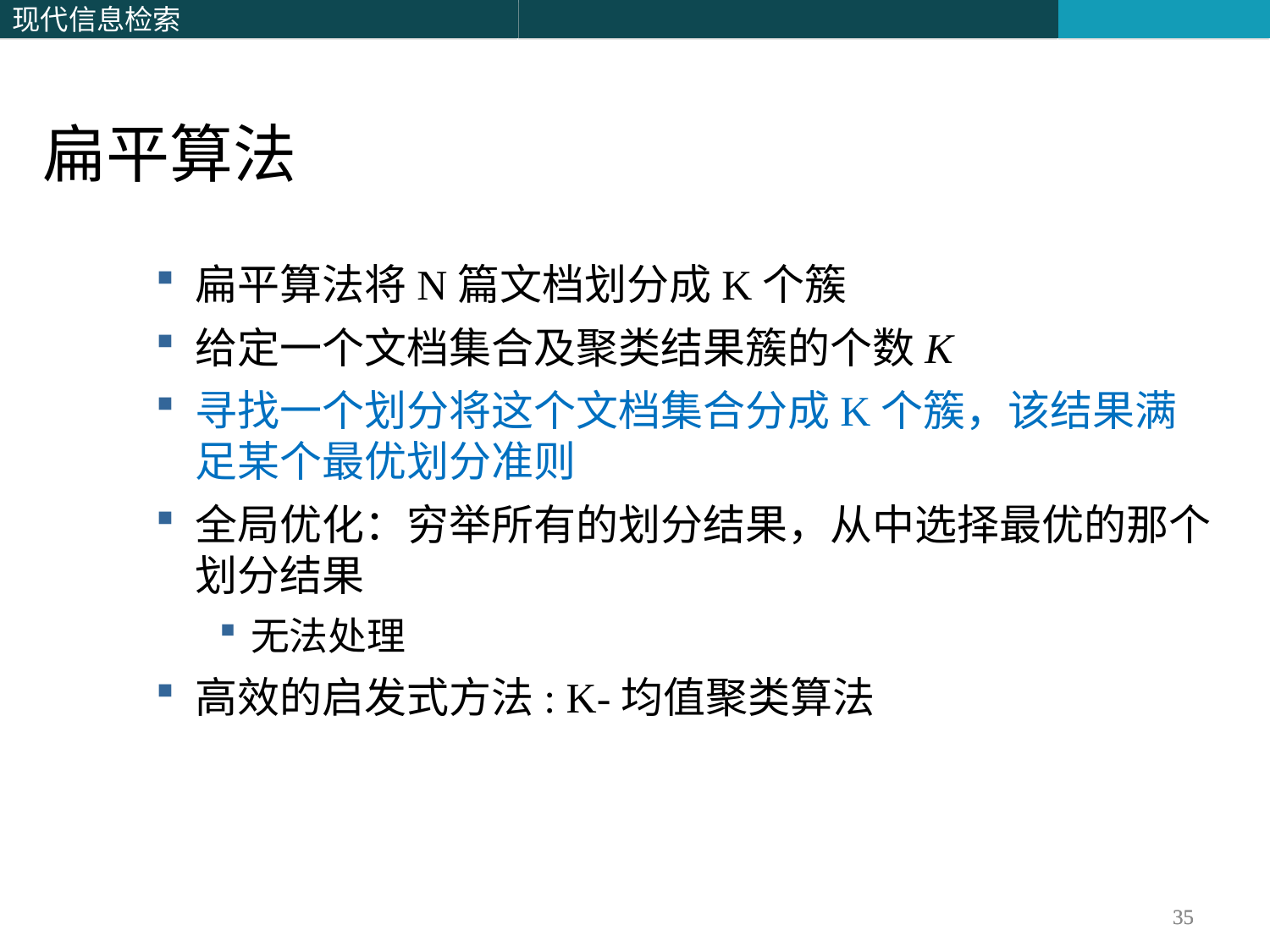

扁平算法

扁平算法将N篇文档划分成K个簇
给定一个文档集合及聚类结果簇的个数K
寻找一个划分将这个文档集合分成K个簇，该结果满足某个最优划分准则
全局优化：穷举所有的划分结果，从中选择最优的那个划分结果
无法处理
高效的启发式方法: K-均值聚类算法
35
35